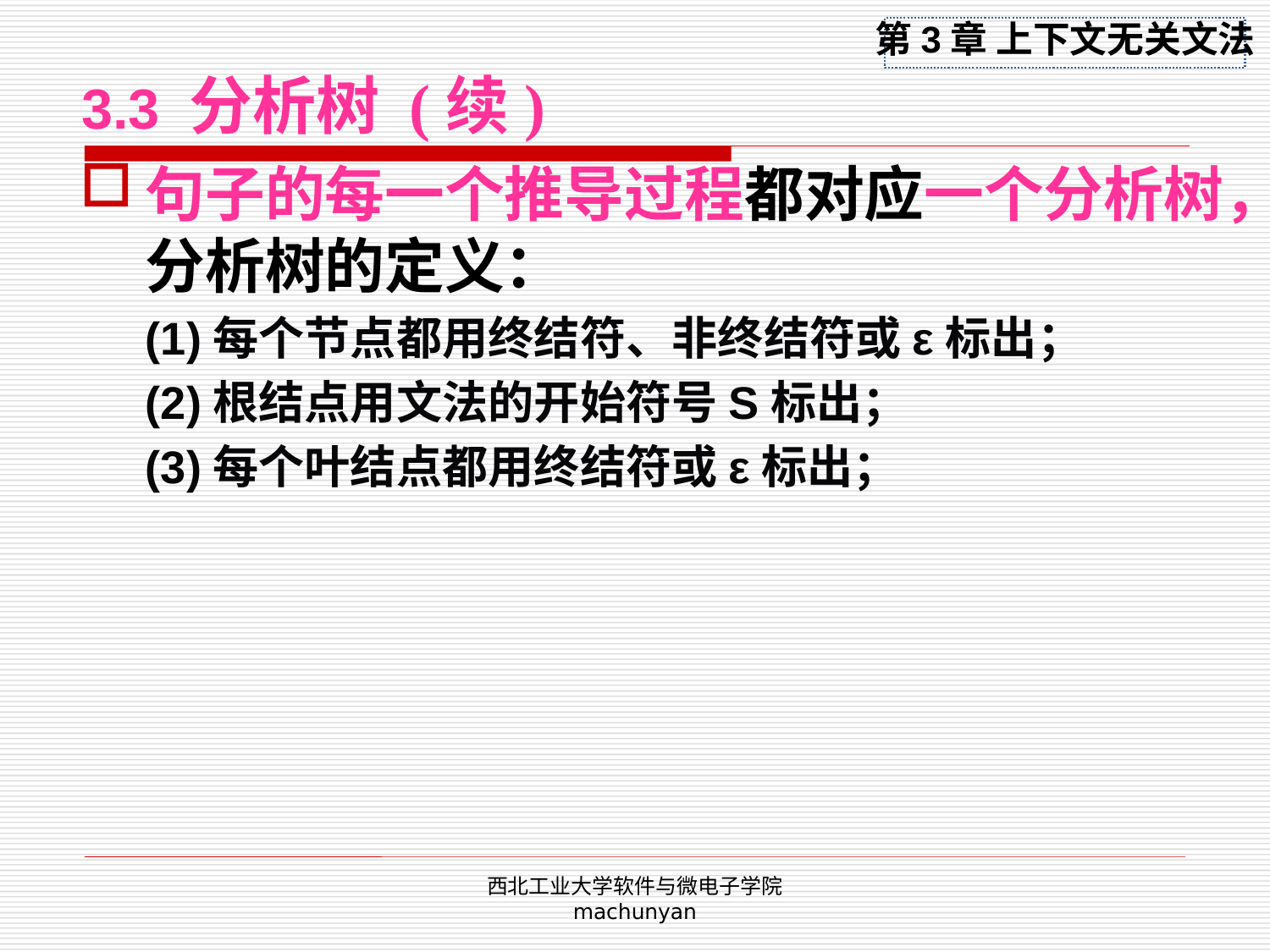

# 3.3 分析树 (续)
句子的每一个推导过程都对应一个分析树，分析树的定义：
(1)每个节点都用终结符、非终结符或ε标出；
(2)根结点用文法的开始符号S标出；
(3)每个叶结点都用终结符或ε标出；

西北工业大学软件与微电子学院 machunyan
66